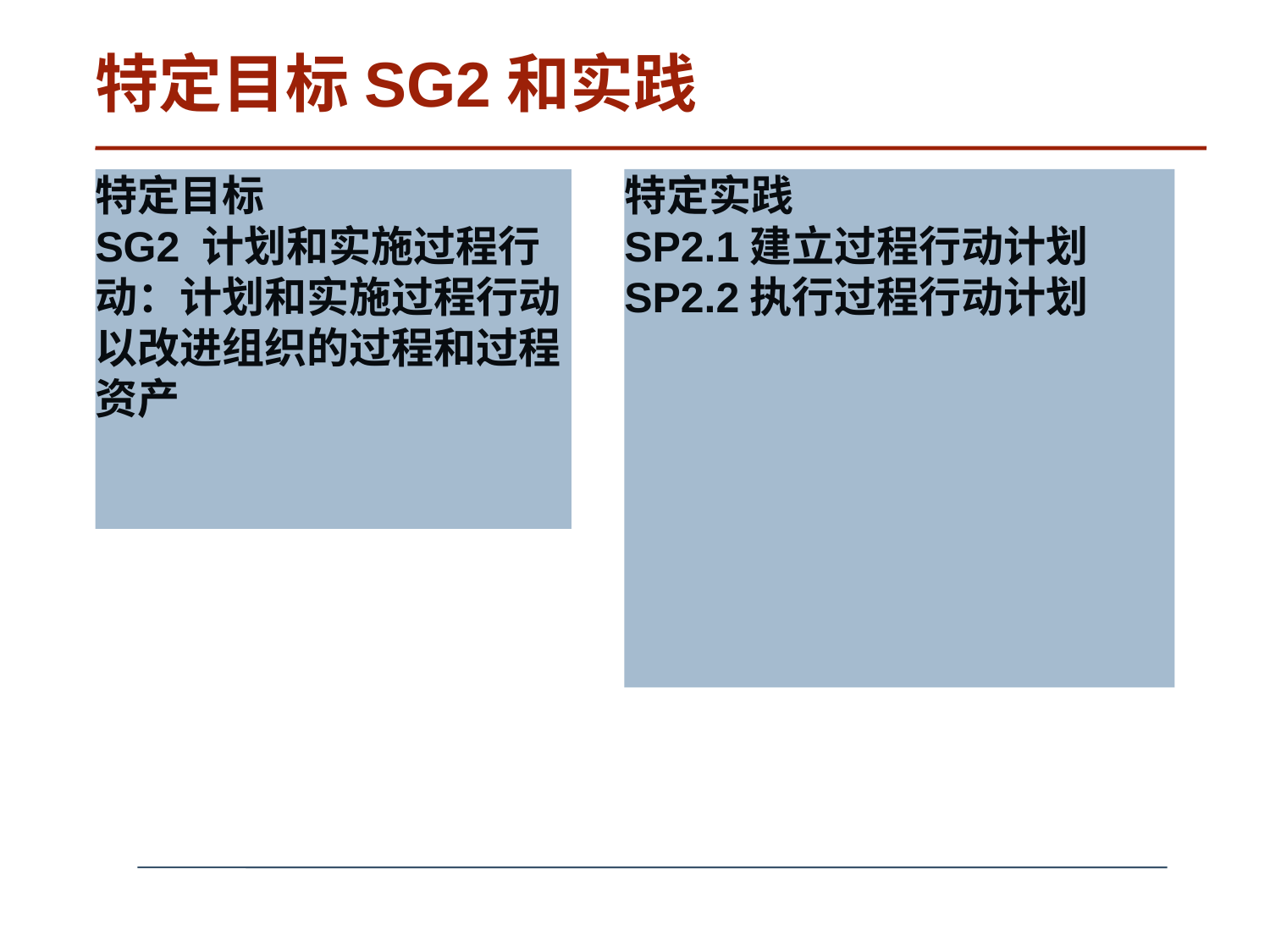

# 特定目标SG2和实践
特定目标
SG2 计划和实施过程行动：计划和实施过程行动以改进组织的过程和过程资产
特定实践
SP2.1建立过程行动计划
SP2.2执行过程行动计划